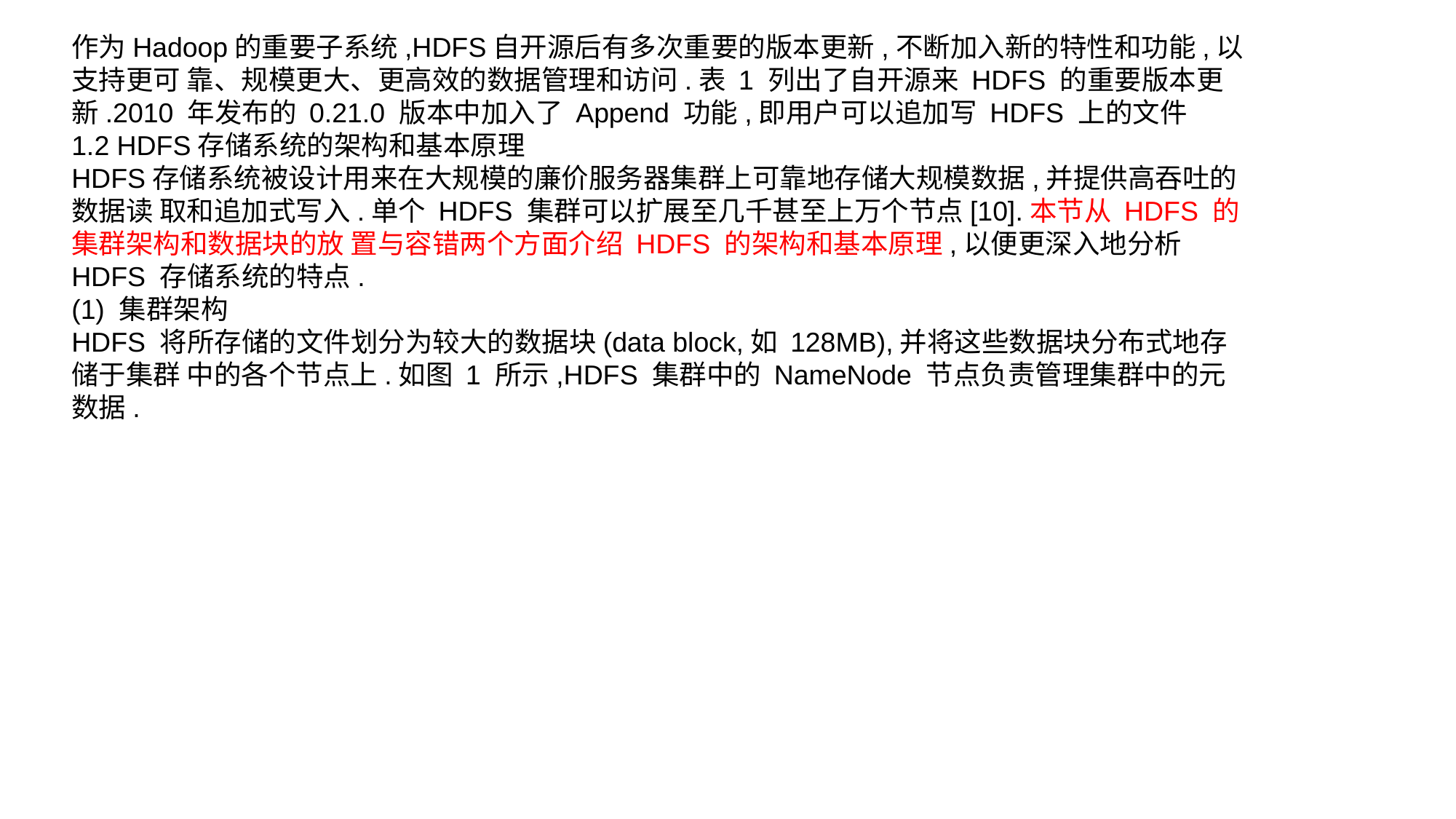

作为Hadoop的重要子系统,HDFS自开源后有多次重要的版本更新,不断加入新的特性和功能,以支持更可 靠、规模更大、更高效的数据管理和访问.表 1 列出了自开源来 HDFS 的重要版本更新.2010 年发布的 0.21.0 版本中加入了 Append 功能,即用户可以追加写 HDFS 上的文件
1.2 HDFS存储系统的架构和基本原理
HDFS存储系统被设计用来在大规模的廉价服务器集群上可靠地存储大规模数据,并提供高吞吐的数据读 取和追加式写入.单个 HDFS 集群可以扩展至几千甚至上万个节点[10].本节从 HDFS 的集群架构和数据块的放 置与容错两个方面介绍 HDFS 的架构和基本原理,以便更深入地分析 HDFS 存储系统的特点.
(1) 集群架构
HDFS 将所存储的文件划分为较大的数据块(data block,如 128MB),并将这些数据块分布式地存储于集群 中的各个节点上.如图 1 所示,HDFS 集群中的 NameNode 节点负责管理集群中的元数据.